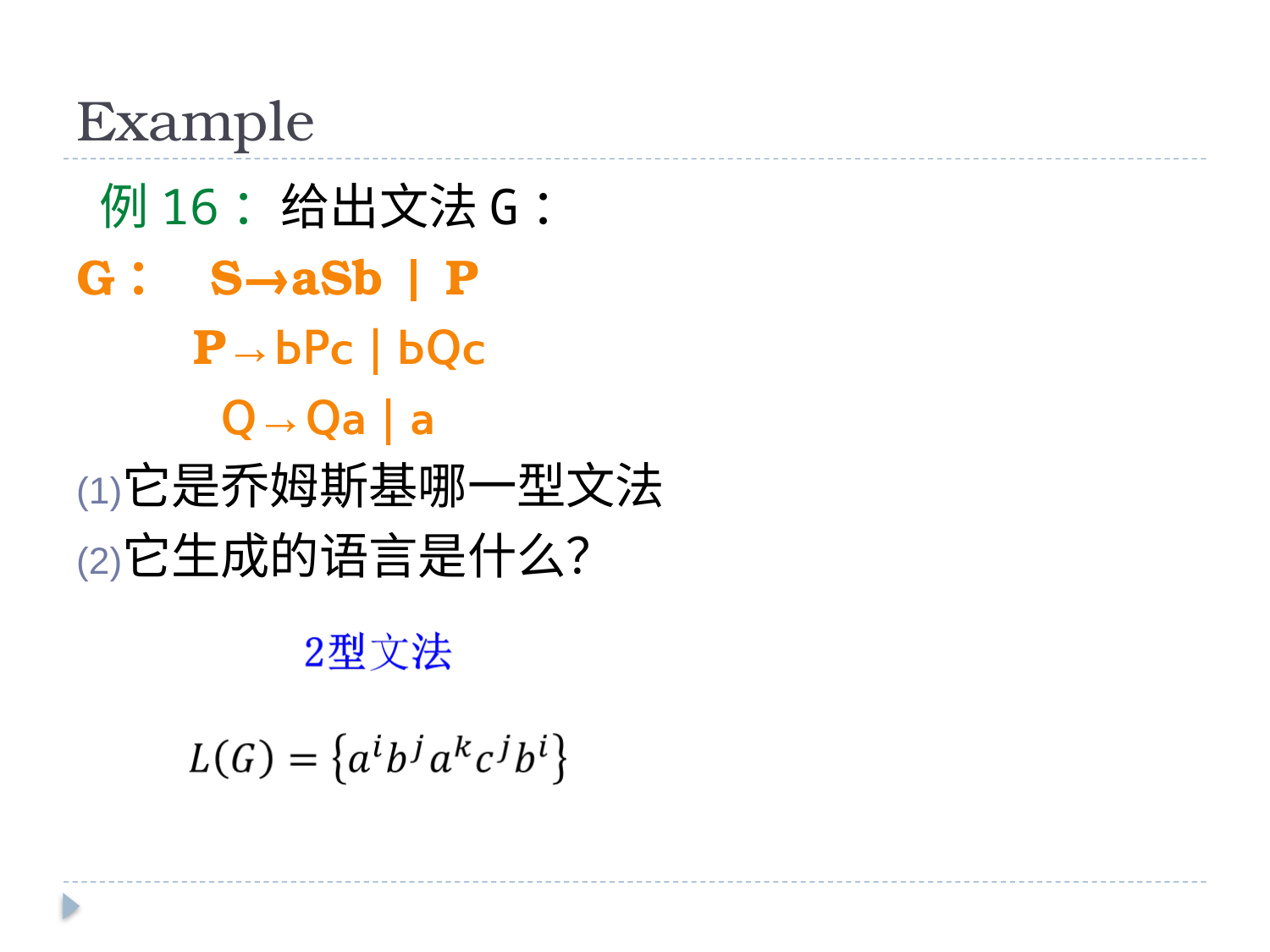

# Example
 例16：给出文法G：
G：  S→aSb | P
       P→bPc | bQc
         Q→Qa | a
它是乔姆斯基哪一型文法
它生成的语言是什么？

76